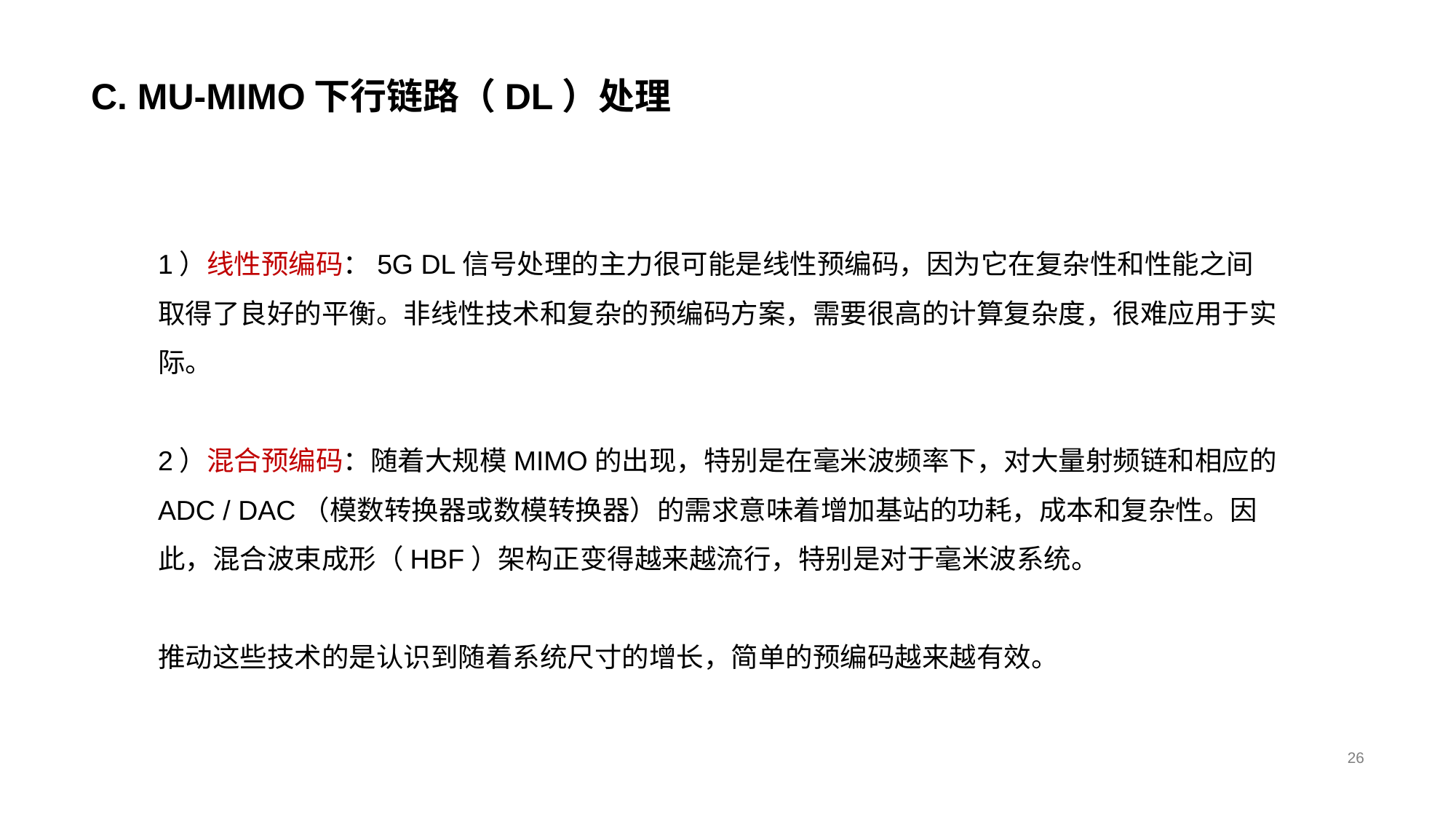

# C. MU-MIMO下行链路（DL）处理
1）线性预编码：5G DL信号处理的主力很可能是线性预编码，因为它在复杂性和性能之间取得了良好的平衡。非线性技术和复杂的预编码方案，需要很高的计算复杂度，很难应用于实际。

2）混合预编码：随着大规模MIMO的出现，特别是在毫米波频率下，对大量射频链和相应的ADC / DAC（模数转换器或数模转换器）的需求意味着增加基站的功耗，成本和复杂性。因此，混合波束成形（HBF）架构正变得越来越流行，特别是对于毫米波系统。

推动这些技术的是认识到随着系统尺寸的增长，简单的预编码越来越有效。
26